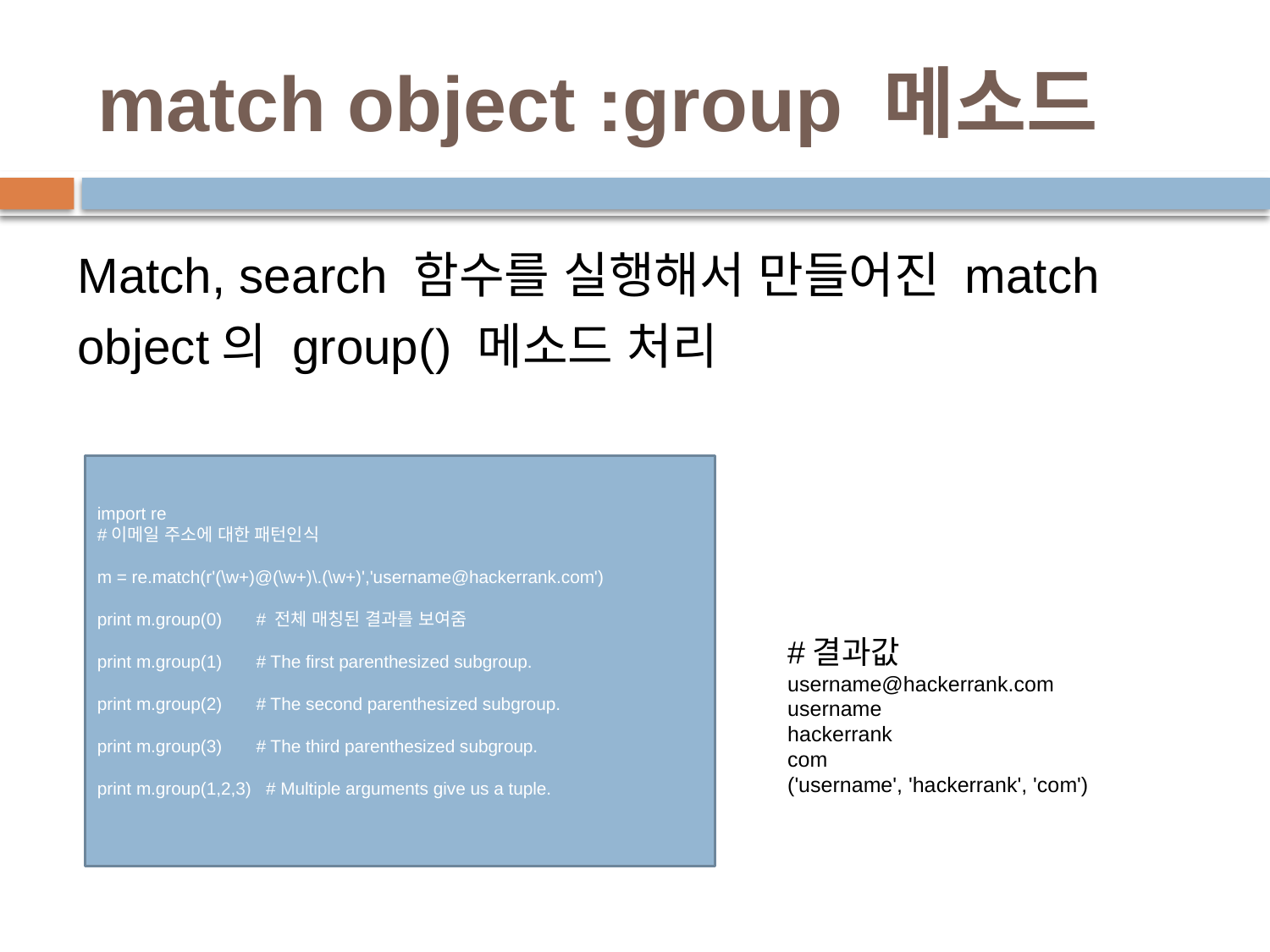

# match object :group 메소드
Match, search 함수를 실행해서 만들어진 match object의 group() 메소드 처리
import re
#이메일 주소에 대한 패턴인식

m = re.match(r'(\w+)@(\w+)\.(\w+)','username@hackerrank.com')

print m.group(0)       # 전체 매칭된 결과를 보여줌

print m.group(1)       # The first parenthesized subgroup.

print m.group(2)       # The second parenthesized subgroup.

print m.group(3)       # The third parenthesized subgroup.

print m.group(1,2,3)   # Multiple arguments give us a tuple.

#결과값
username@hackerrank.com
username
hackerrank
com
('username', 'hackerrank', 'com')